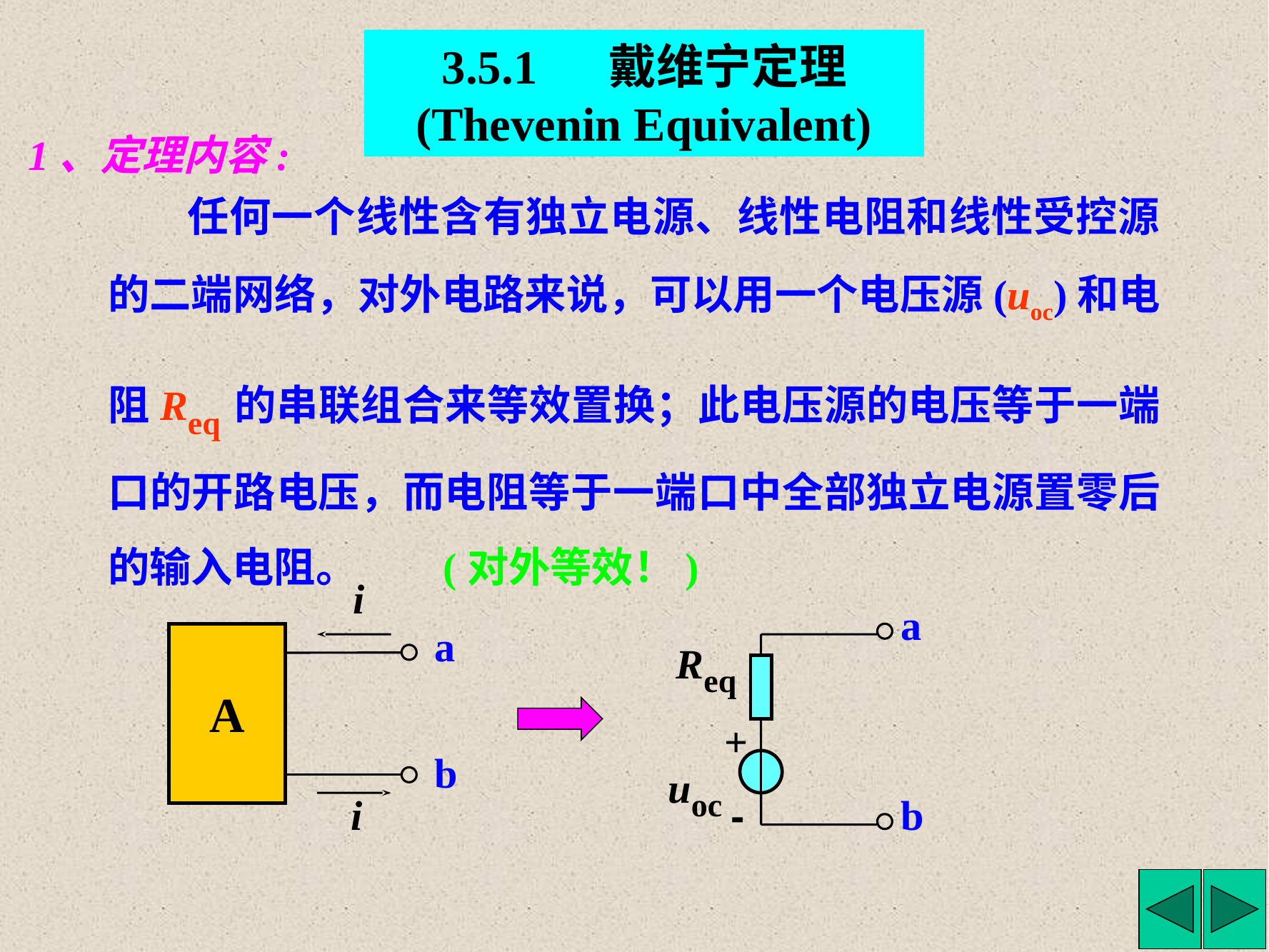

3.5.1     戴维宁定理(Thevenin Equivalent)
1、定理内容:
任何一个线性含有独立电源、线性电阻和线性受控源的二端网络，对外电路来说，可以用一个电压源(uoc)和电阻Req的串联组合来等效置换；此电压源的电压等于一端口的开路电压，而电阻等于一端口中全部独立电源置零后的输入电阻。        (对外等效！)
i
a

A
b

i

a
Req

+
uoc

b
-